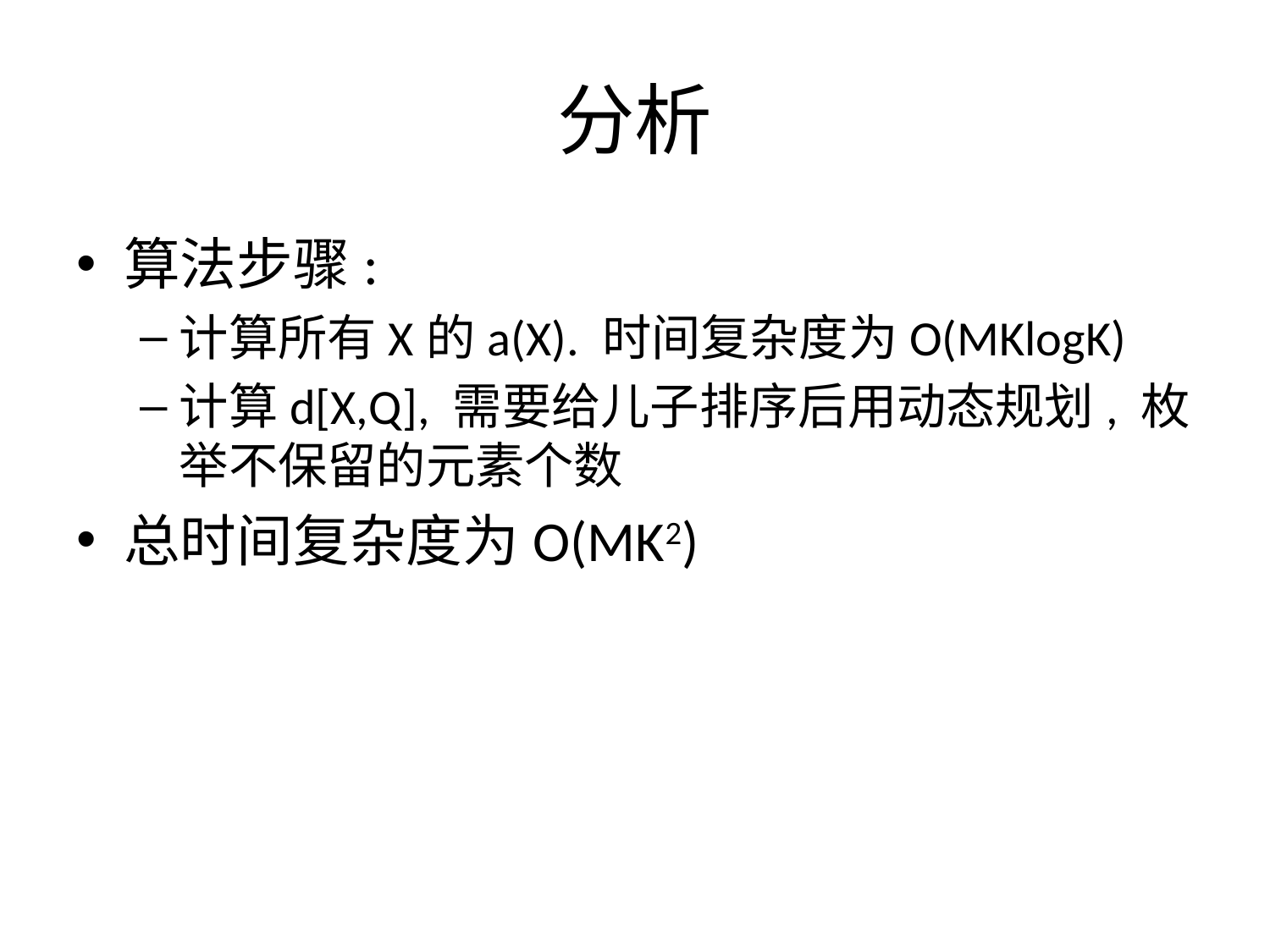

# 分析
算法步骤:
计算所有X的a(X). 时间复杂度为O(MKlogK)
计算d[X,Q], 需要给儿子排序后用动态规划, 枚举不保留的元素个数
总时间复杂度为O(MK2)